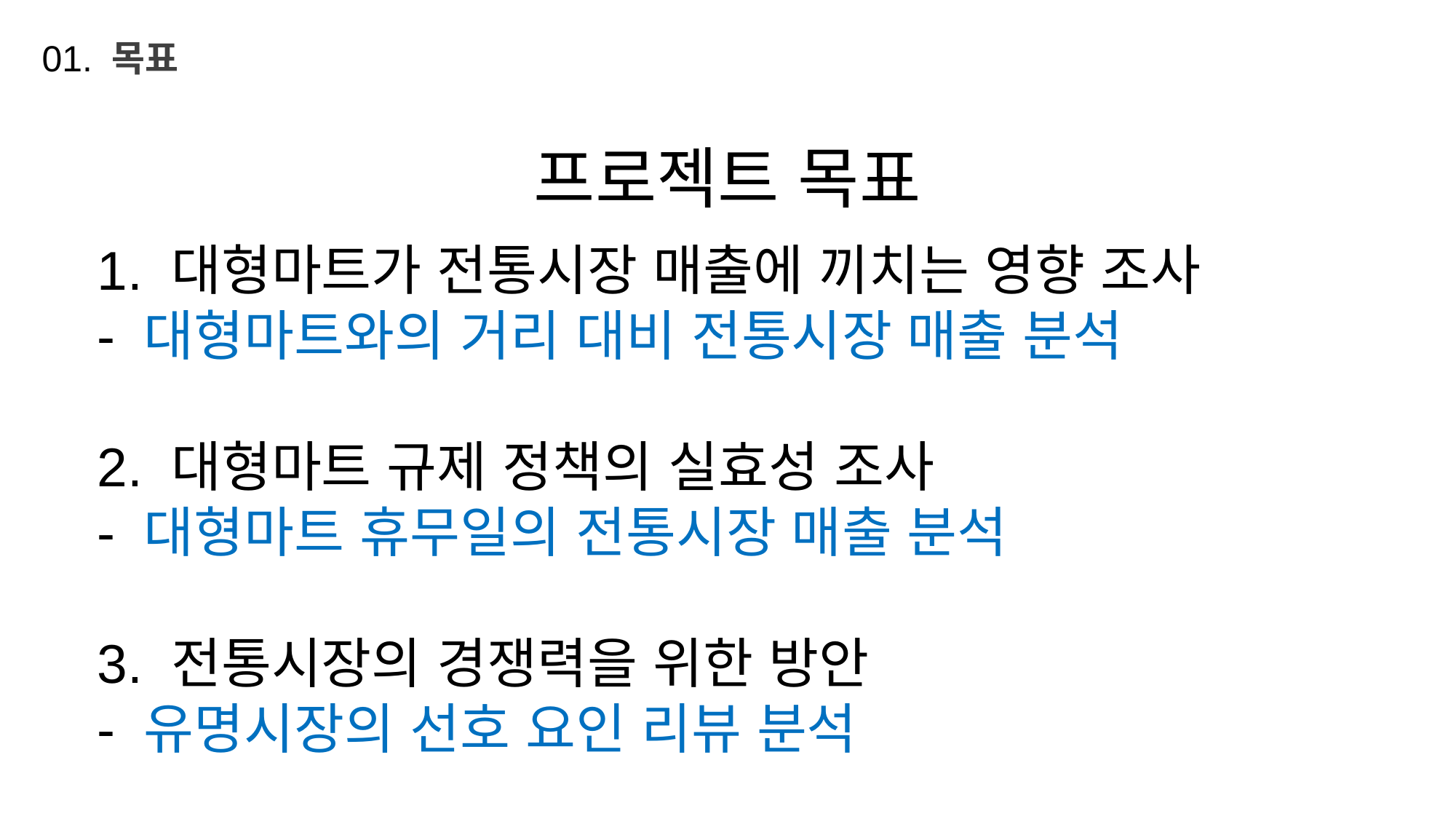

# 01. 목표
프로젝트 목표
1. 대형마트가 전통시장 매출에 끼치는 영향 조사
- 대형마트와의 거리 대비 전통시장 매출 분석

2. 대형마트 규제 정책의 실효성 조사
- 대형마트 휴무일의 전통시장 매출 분석

3. 전통시장의 경쟁력을 위한 방안
- 유명시장의 선호 요인 리뷰 분석